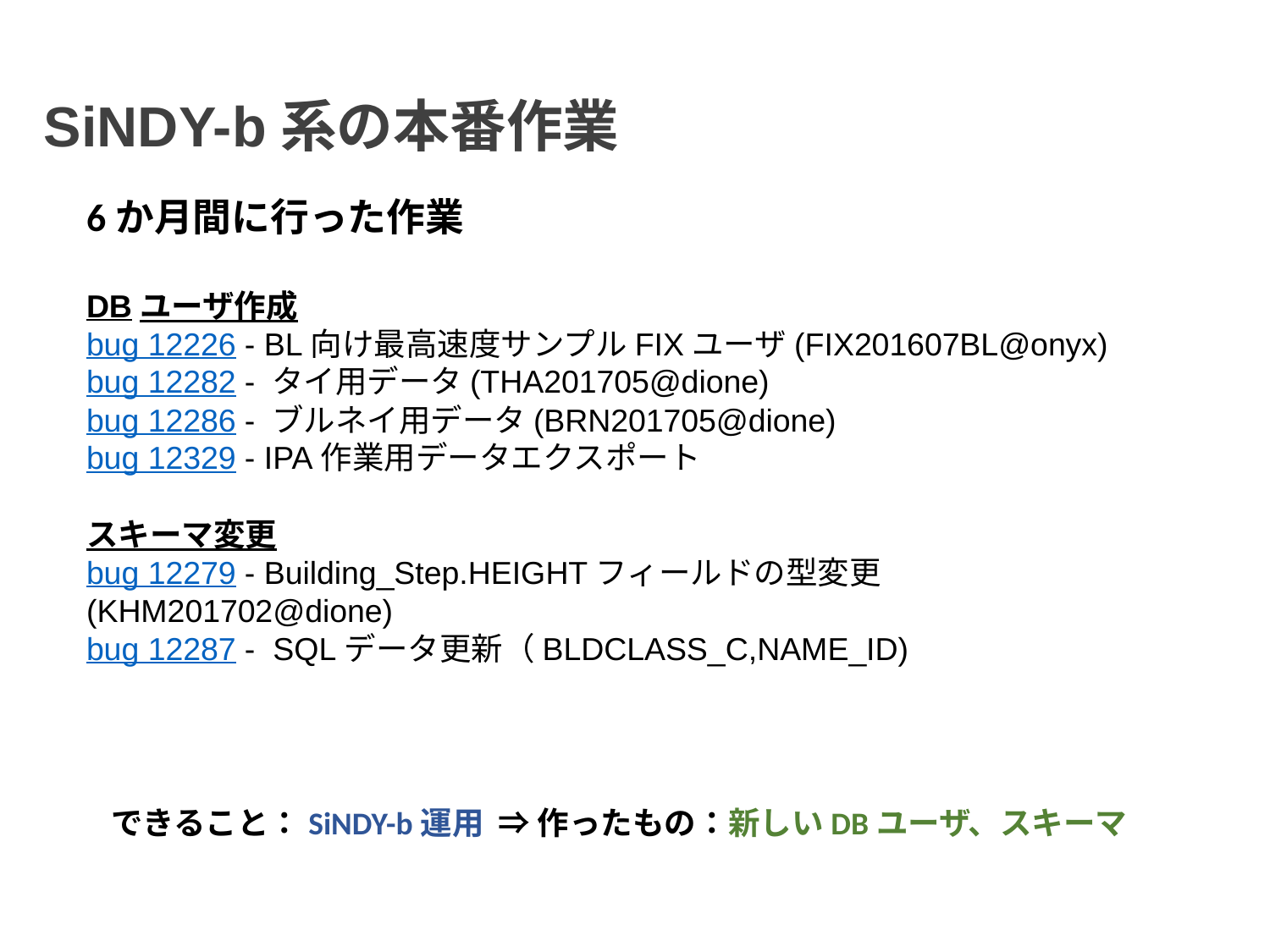

SiNDY-b系の本番作業
6か月間に行った作業

DBユーザ作成
bug 12226 - BL向け最高速度サンプルFIXユーザ(FIX201607BL@onyx)
bug 12282 - タイ用データ(THA201705@dione)
bug 12286 - ブルネイ用データ(BRN201705@dione)
bug 12329 - IPA作業用データエクスポート

スキーマ変更
bug 12279 - Building_Step.HEIGHTフィールドの型変更(KHM201702@dione)
bug 12287 -  SQLデータ更新（BLDCLASS_C,NAME_ID)

できること：SiNDY-b運用  ⇒ 作ったもの：新しいDBユーザ、スキーマ